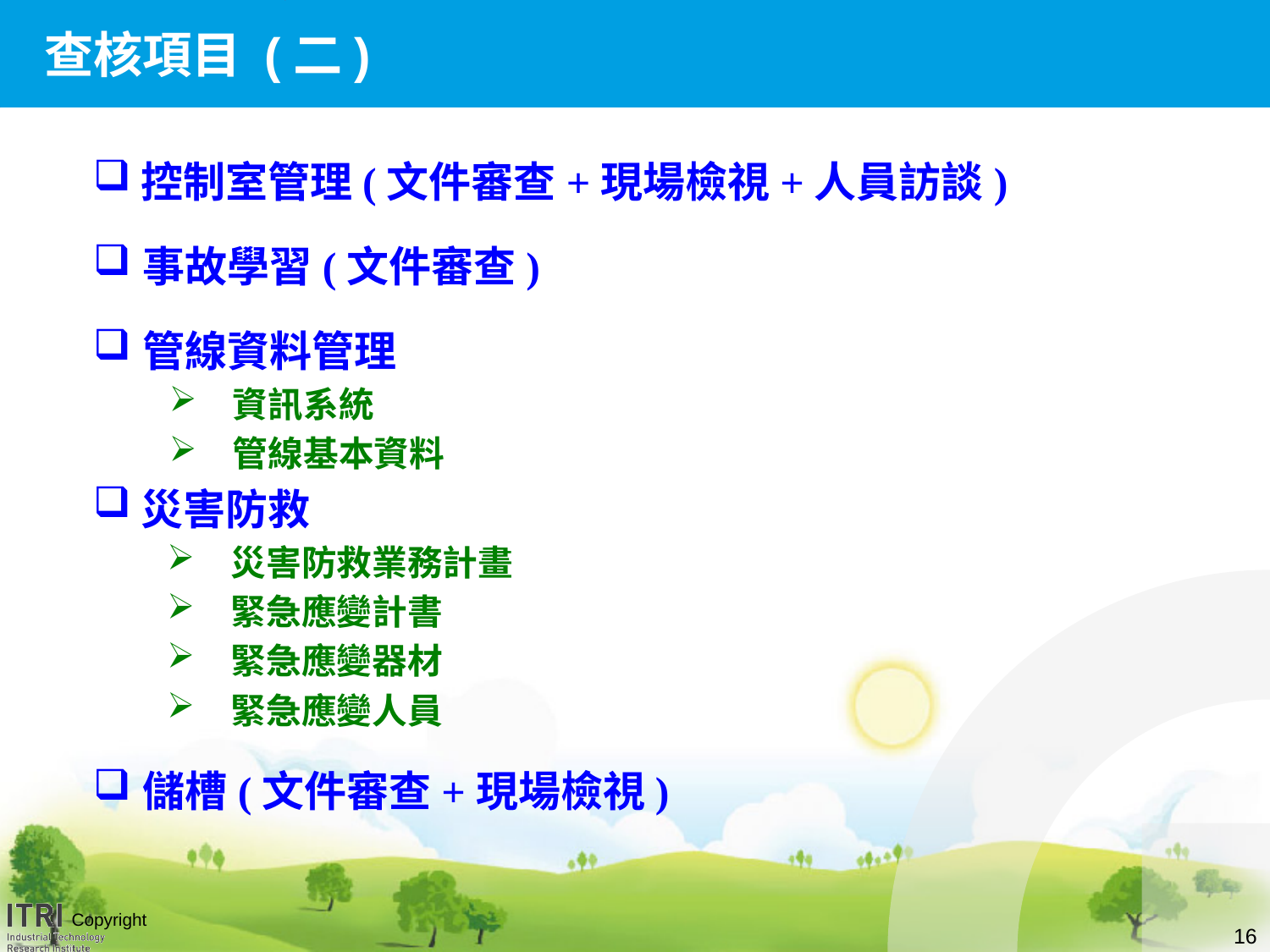

# 查核項目 (二)
控制室管理(文件審查+現場檢視+人員訪談)
事故學習(文件審查)
管線資料管理
資訊系統
管線基本資料
災害防救
災害防救業務計畫
緊急應變計書
緊急應變器材
緊急應變人員
儲槽(文件審查+現場檢視)

16